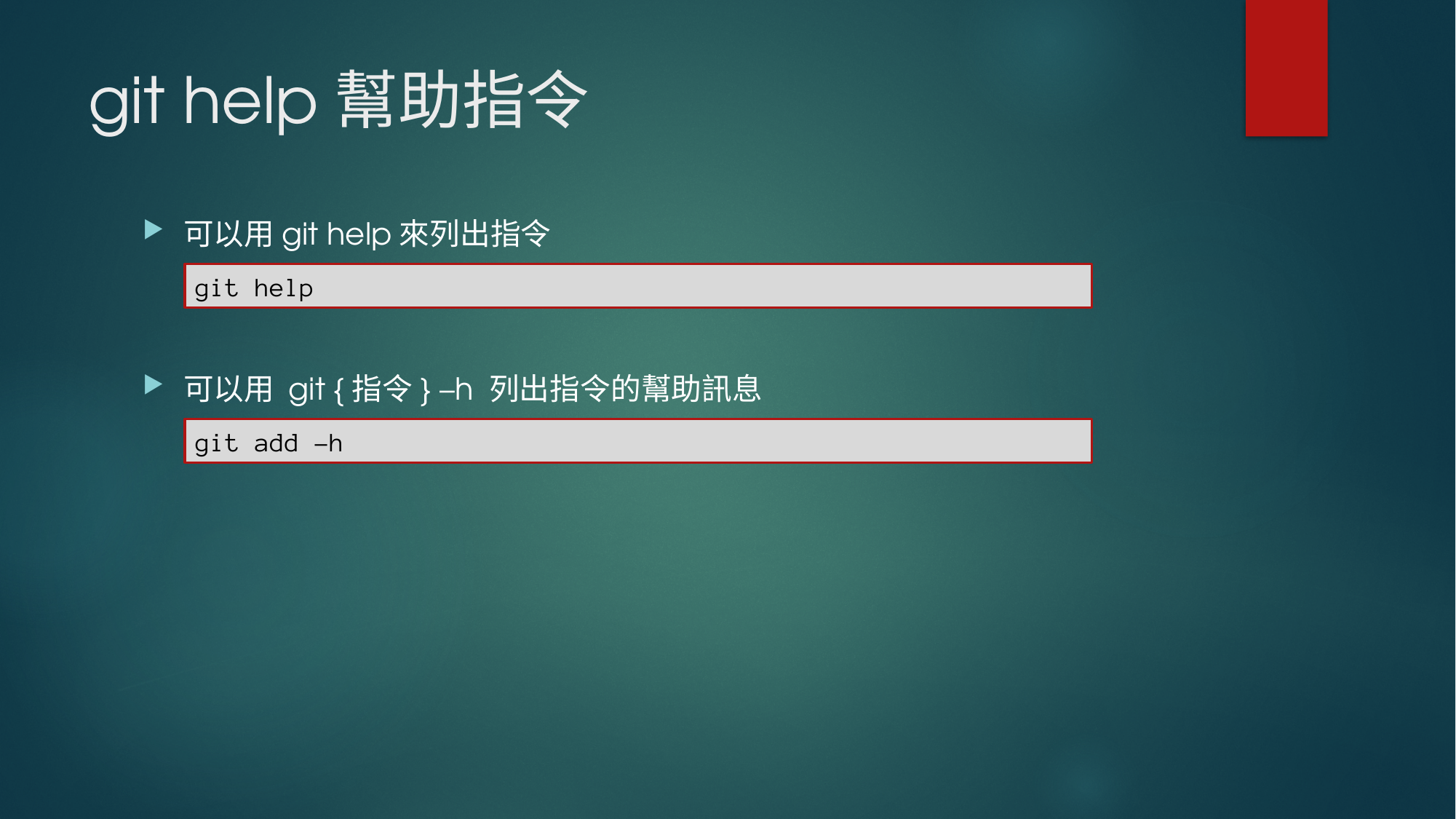

# git help幫助指令
可以用git help來列出指令

可以用 git {指令} –h 列出指令的幫助訊息
git help
git add -h